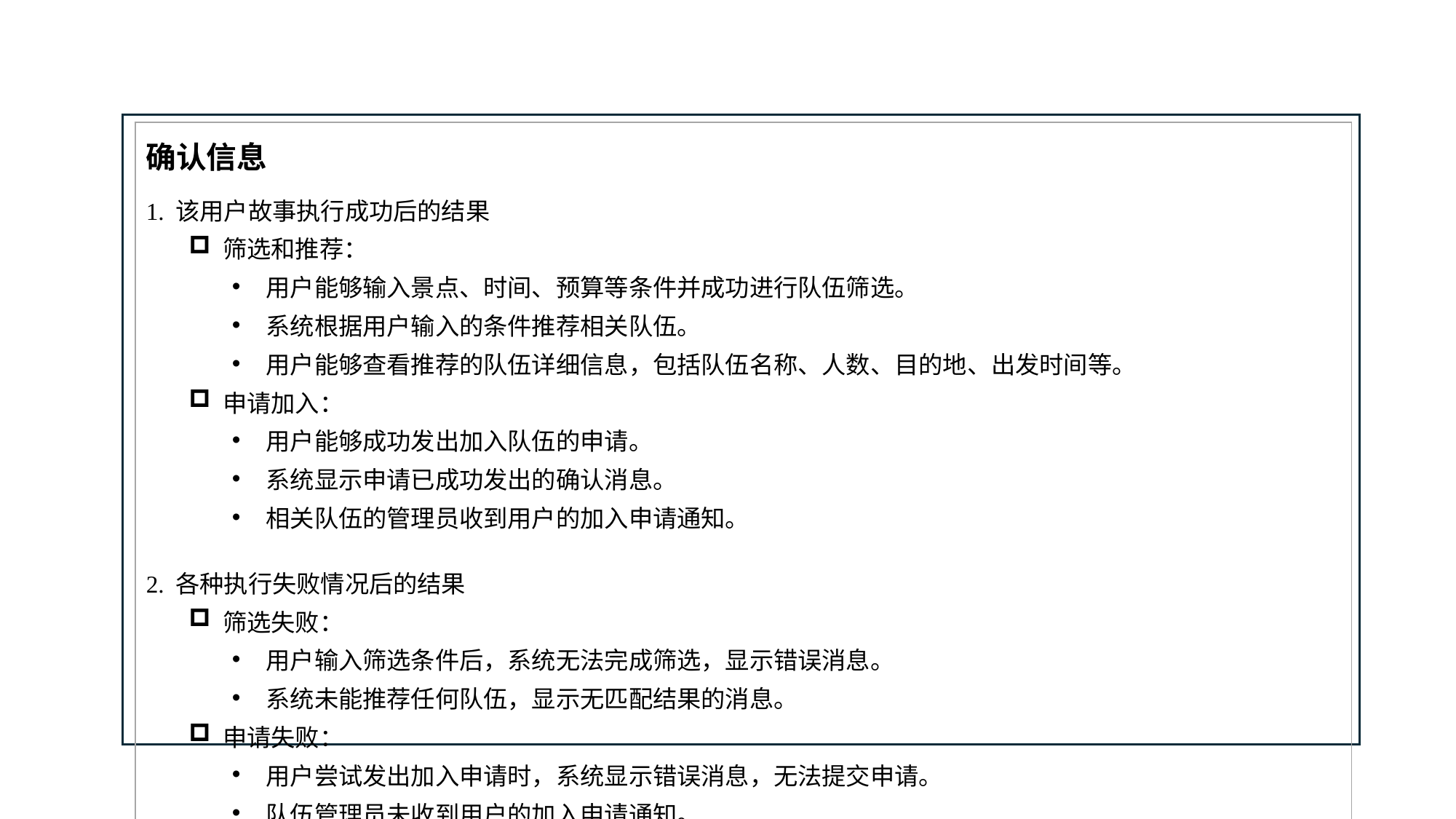

对于新功能，有注释的线框。对于bug，用截图重现的步骤。对于非功能性的故事，解释范围/标准
| 1. 该用户故事执行成功后的结果 筛选和推荐： 用户能够输入景点、时间、预算等条件并成功进行队伍筛选。 系统根据用户输入的条件推荐相关队伍。 用户能够查看推荐的队伍详细信息，包括队伍名称、人数、目的地、出发时间等。 申请加入： 用户能够成功发出加入队伍的申请。 系统显示申请已成功发出的确认消息。 相关队伍的管理员收到用户的加入申请通知。 2. 各种执行失败情况后的结果 筛选失败： 用户输入筛选条件后，系统无法完成筛选，显示错误消息。 系统未能推荐任何队伍，显示无匹配结果的消息。 申请失败： 用户尝试发出加入申请时，系统显示错误消息，无法提交申请。 队伍管理员未收到用户的加入申请通知。 |
| --- |
确认信息